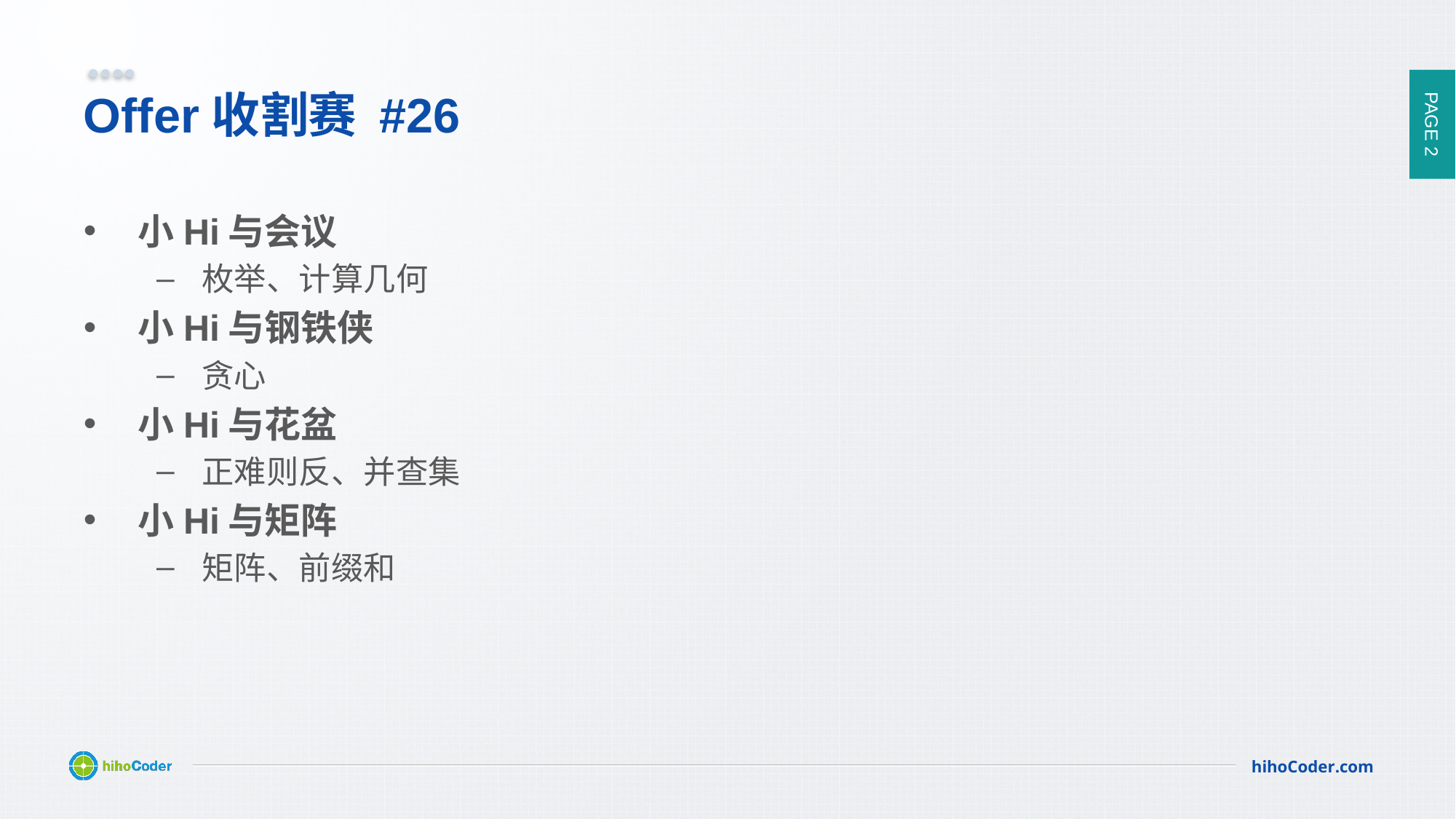

# Offer收割赛 #26

小Hi与会议
枚举、计算几何
小Hi与钢铁侠
贪心
小Hi与花盆
正难则反、并查集
小Hi与矩阵
矩阵、前缀和